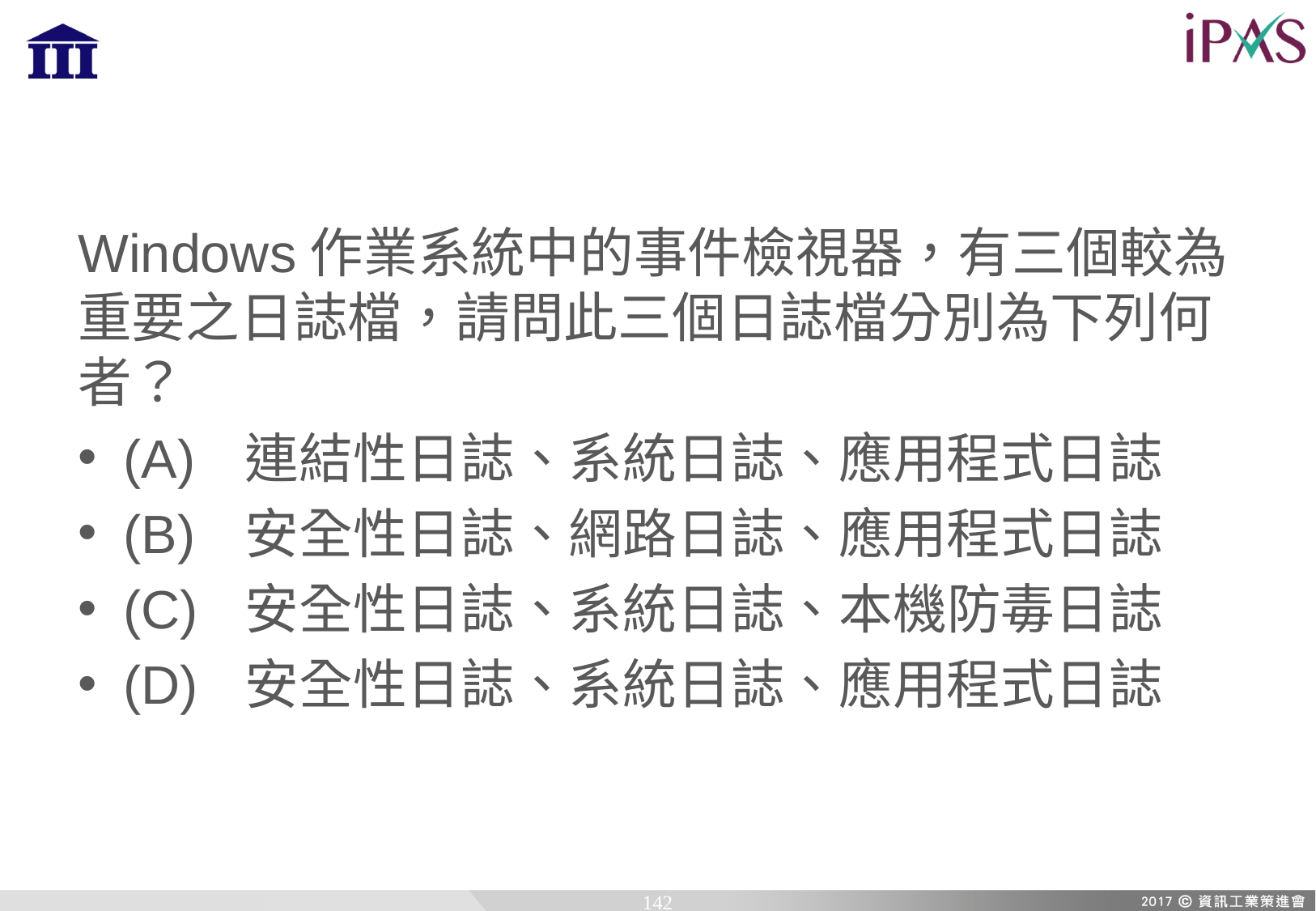

Windows作業系統中的事件檢視器，有三個較為重要之日誌檔，請問此三個日誌檔分別為下列何者？
(A)	連結性日誌、系統日誌、應用程式日誌
(B)	安全性日誌、網路日誌、應用程式日誌
(C)	安全性日誌、系統日誌、本機防毒日誌
(D)	安全性日誌、系統日誌、應用程式日誌
142